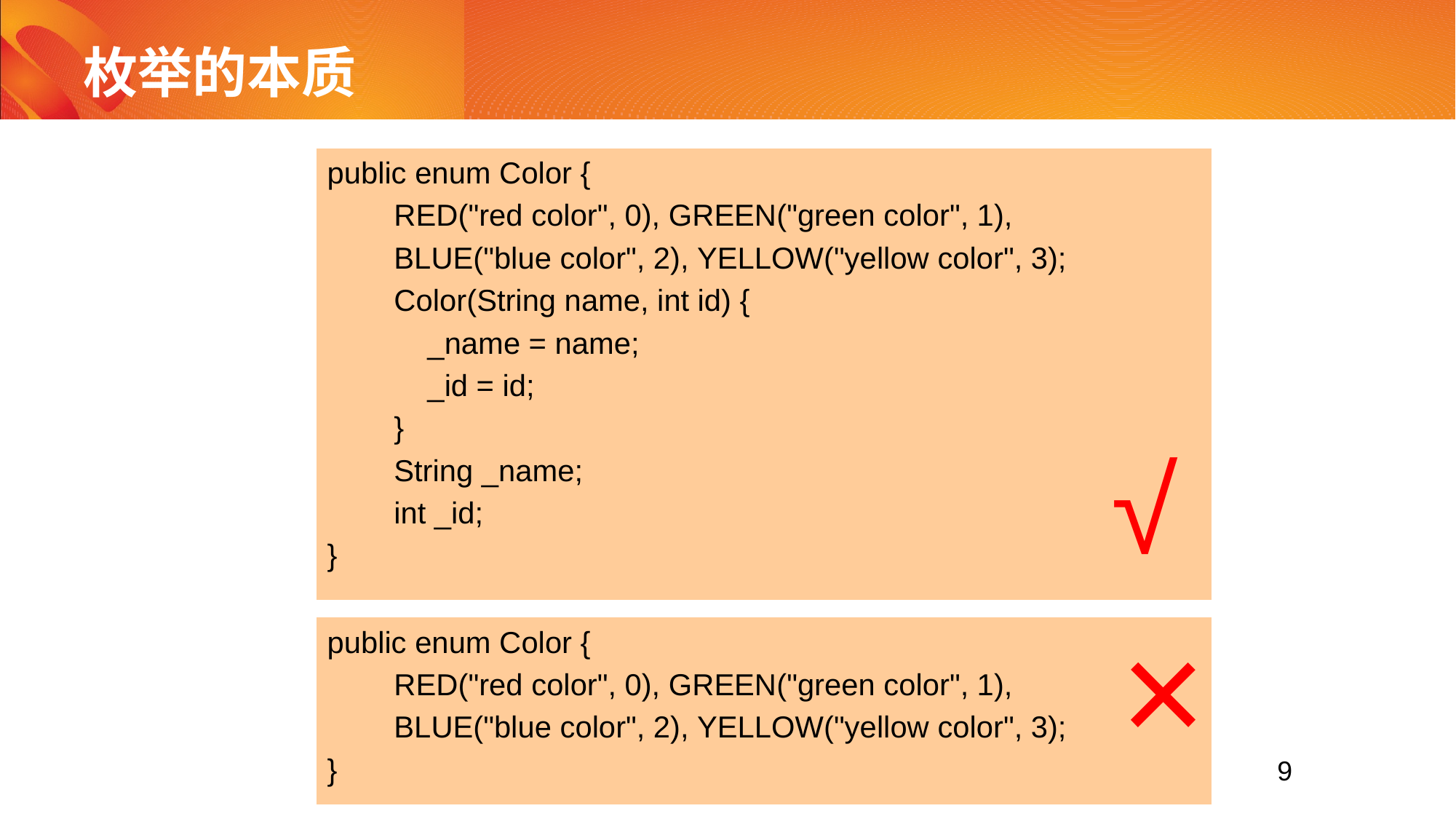

# 枚举的本质

public enum Color {
        RED("red color", 0), GREEN("green color", 1),
        BLUE("blue color", 2), YELLOW("yellow color", 3);
        Color(String name, int id) {
            _name = name;
            _id = id;
        }
        String _name;
        int _id;
}
√
×
public enum Color {
        RED("red color", 0), GREEN("green color", 1),
        BLUE("blue color", 2), YELLOW("yellow color", 3);
}